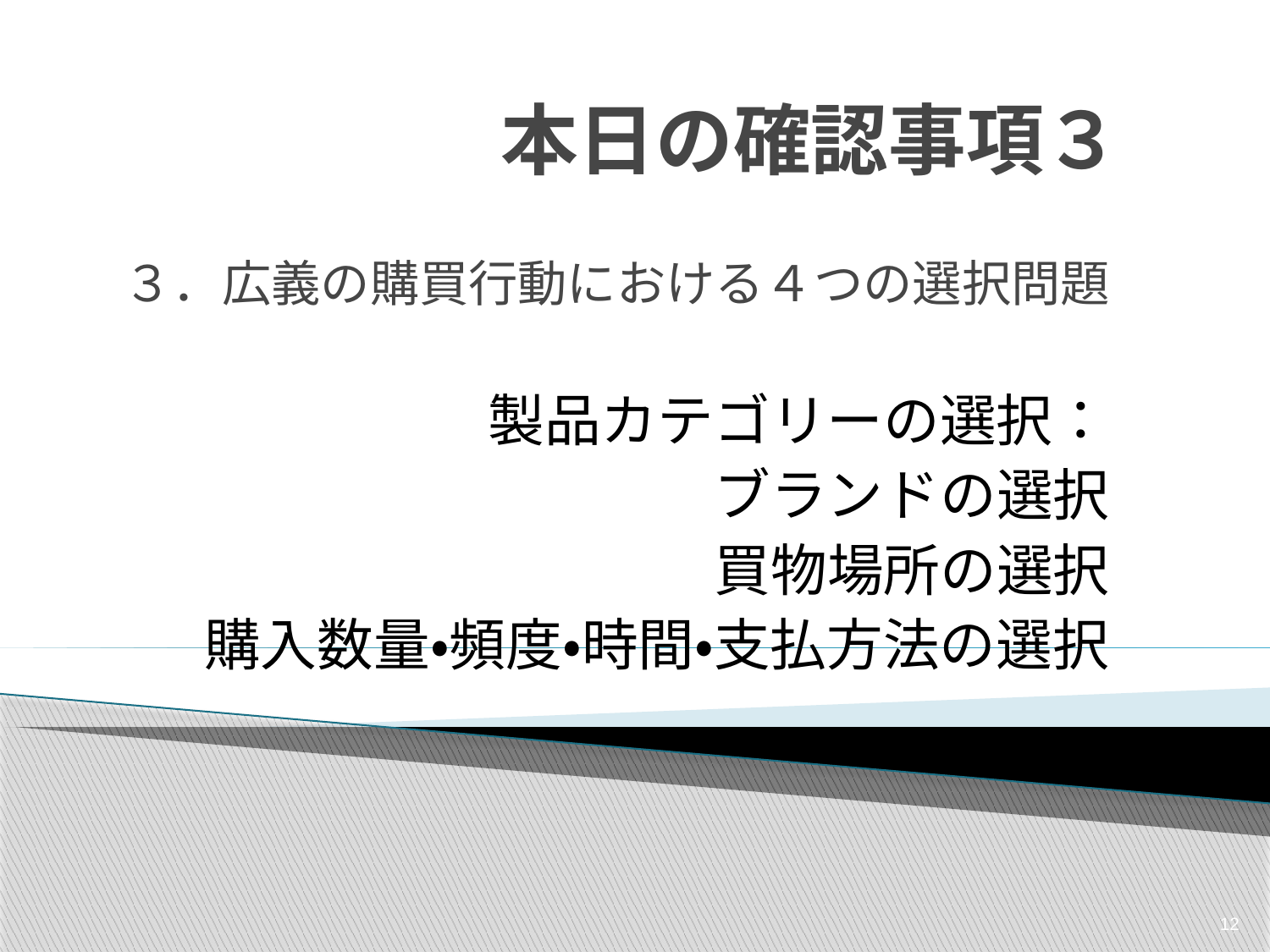

# 本日の確認事項３
３．広義の購買行動における４つの選択問題

製品カテゴリーの選択：
　　　ブランドの選択
買物場所の選択
購入数量・頻度・時間・支払方法の選択

12